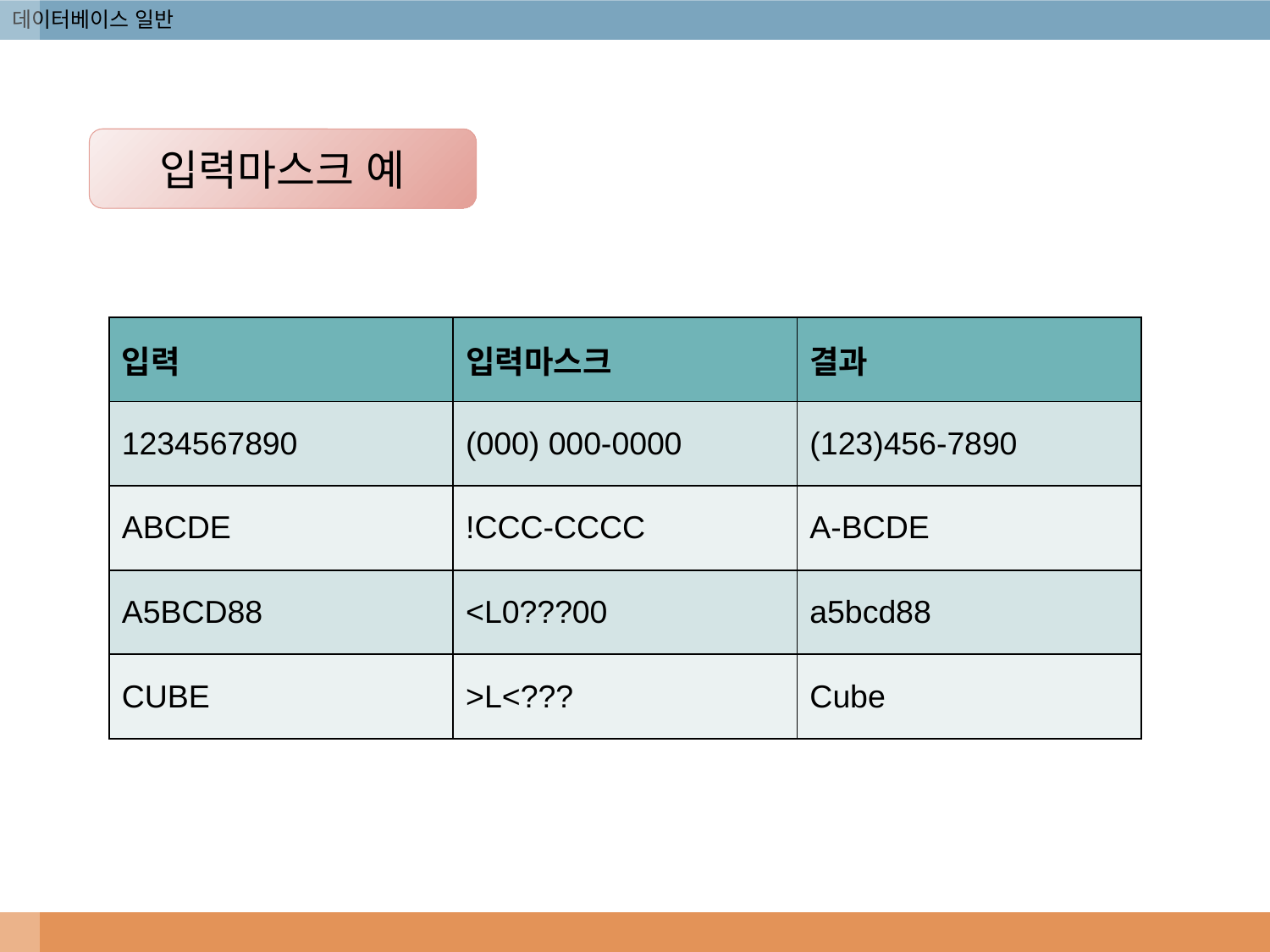

입력마스크 예
| 입력 | 입력마스크 | 결과 |
| --- | --- | --- |
| 1234567890 | (000) 000-0000 | (123)456-7890 |
| ABCDE | !CCC-CCCC | A-BCDE |
| A5BCD88 | <L0???00 | a5bcd88 |
| CUBE | >L<??? | Cube |